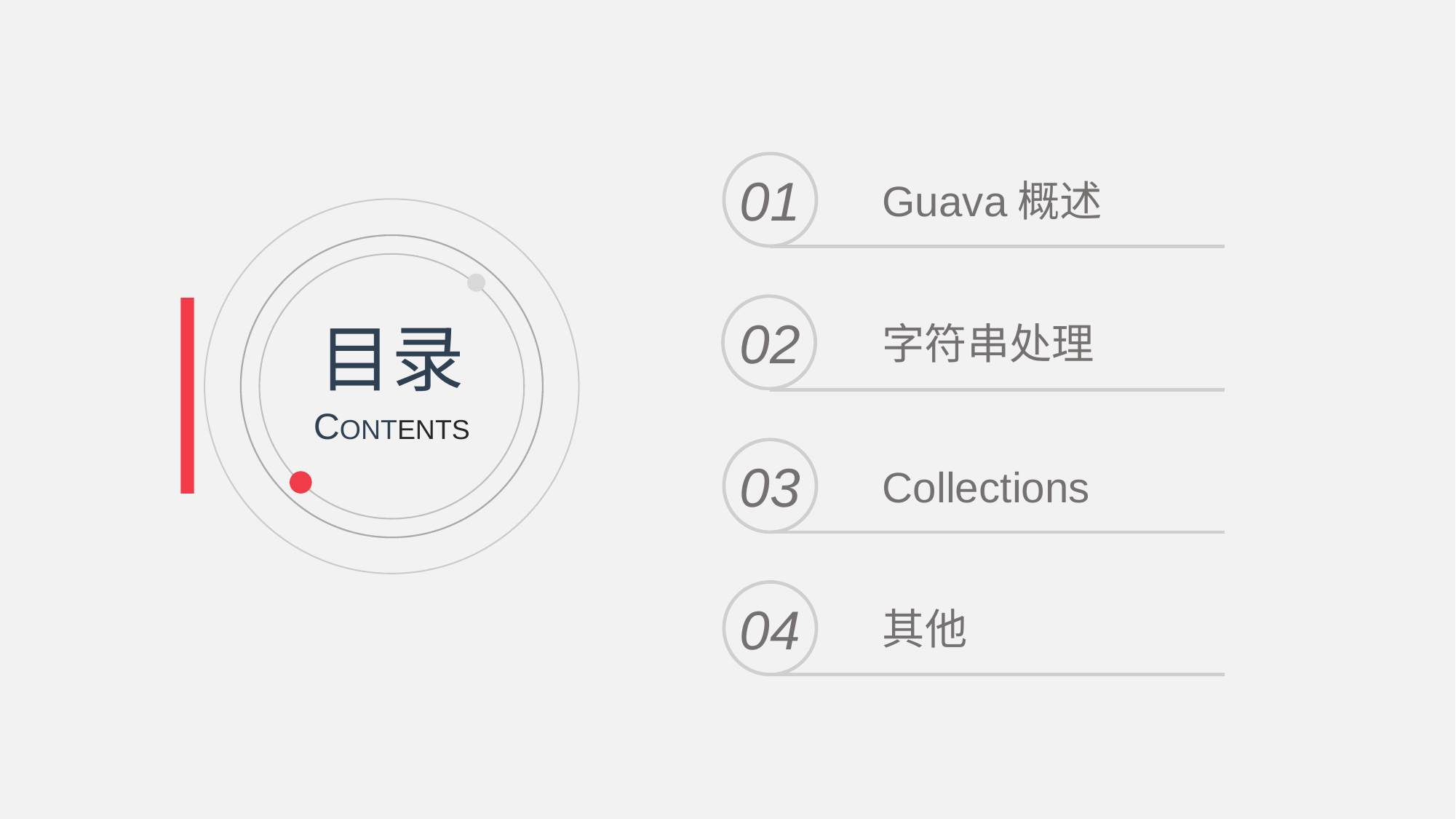

01
Guava概述

02
字符串处理

目录
CONTENTS

03
Collections

04
其他